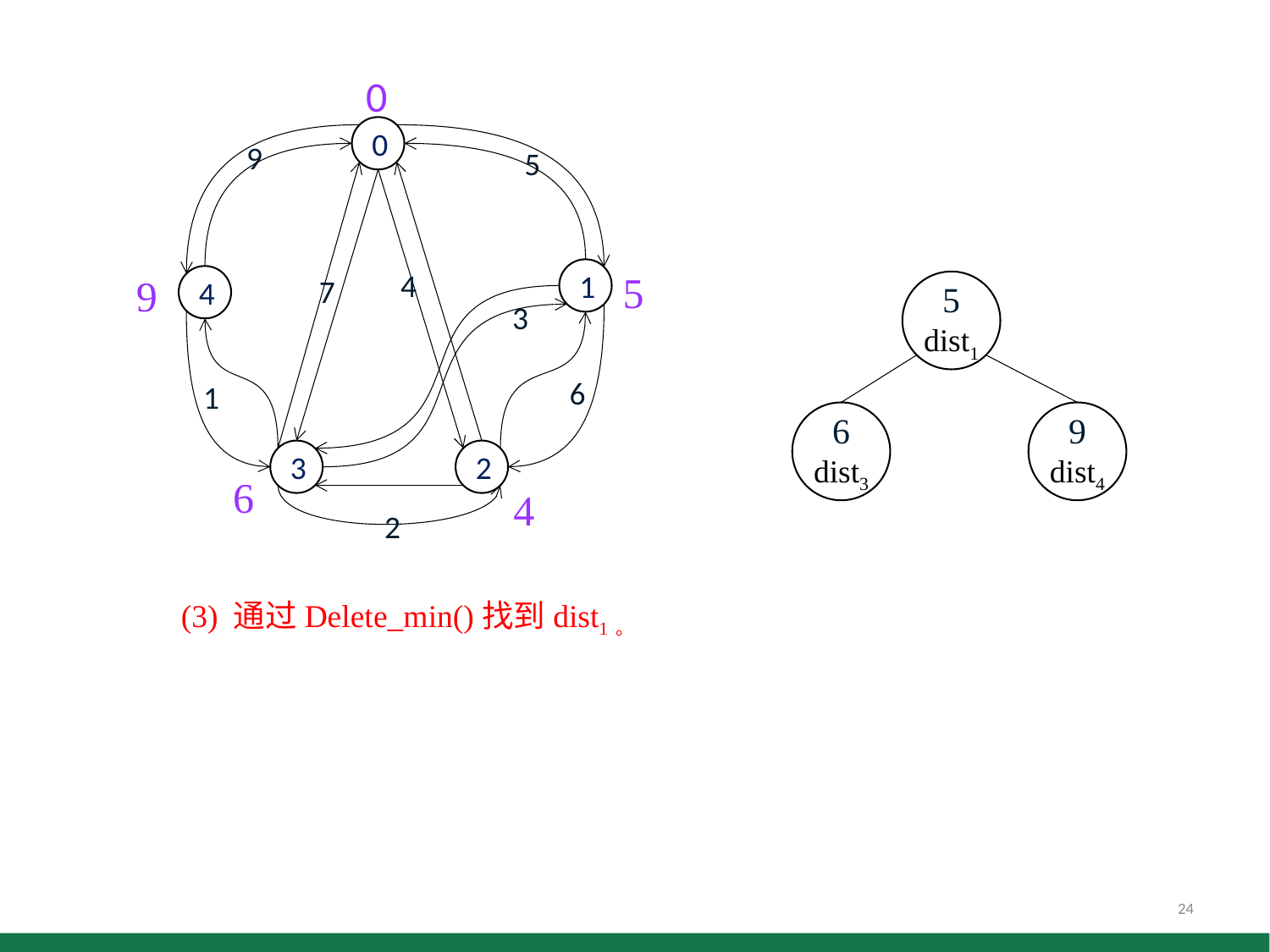

0
0
9
5
1
5
4
9
7
4
5
dist1
3
6
1
6
dist3
9
dist4
3
2
6
4
2
(3) 通过Delete_min()找到dist1。
24